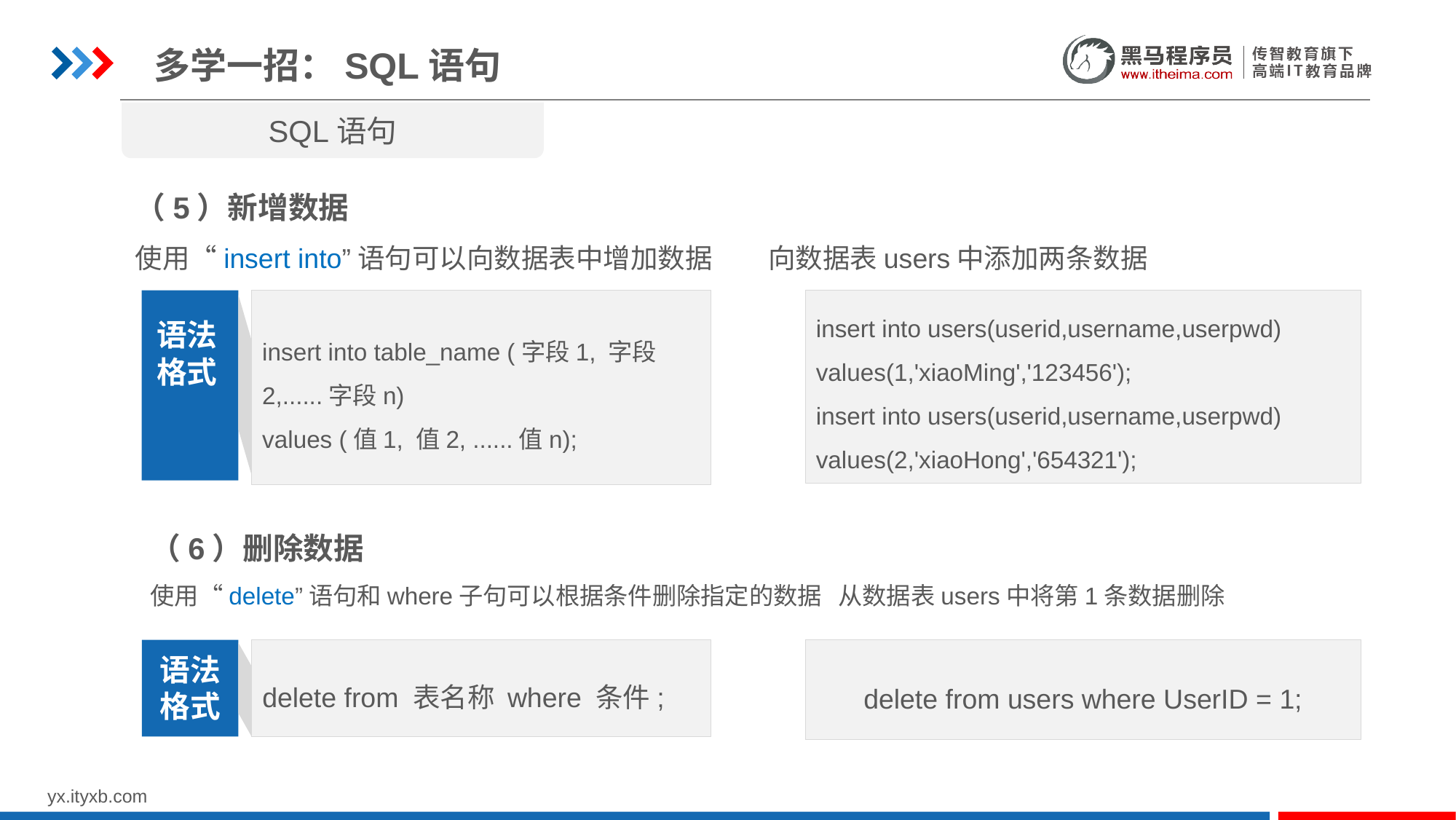

多学一招：SQL语句

SQL语句
（5）新增数据
使用“insert into”语句可以向数据表中增加数据         向数据表users中添加两条数据
insert into users(userid,username,userpwd)
values(1,'xiaoMing','123456');
insert into users(userid,username,userpwd)
values(2,'xiaoHong','654321');

insert into table_name (字段1, 字段2,......字段n)
values (值1, 值2, ......值n);

语法
格式
（6）删除数据
使用“delete”语句和where子句可以根据条件删除指定的数据   从数据表users中将第1条数据删除
delete from users where UserID = 1;

delete from 表名称 where 条件;

语法
格式